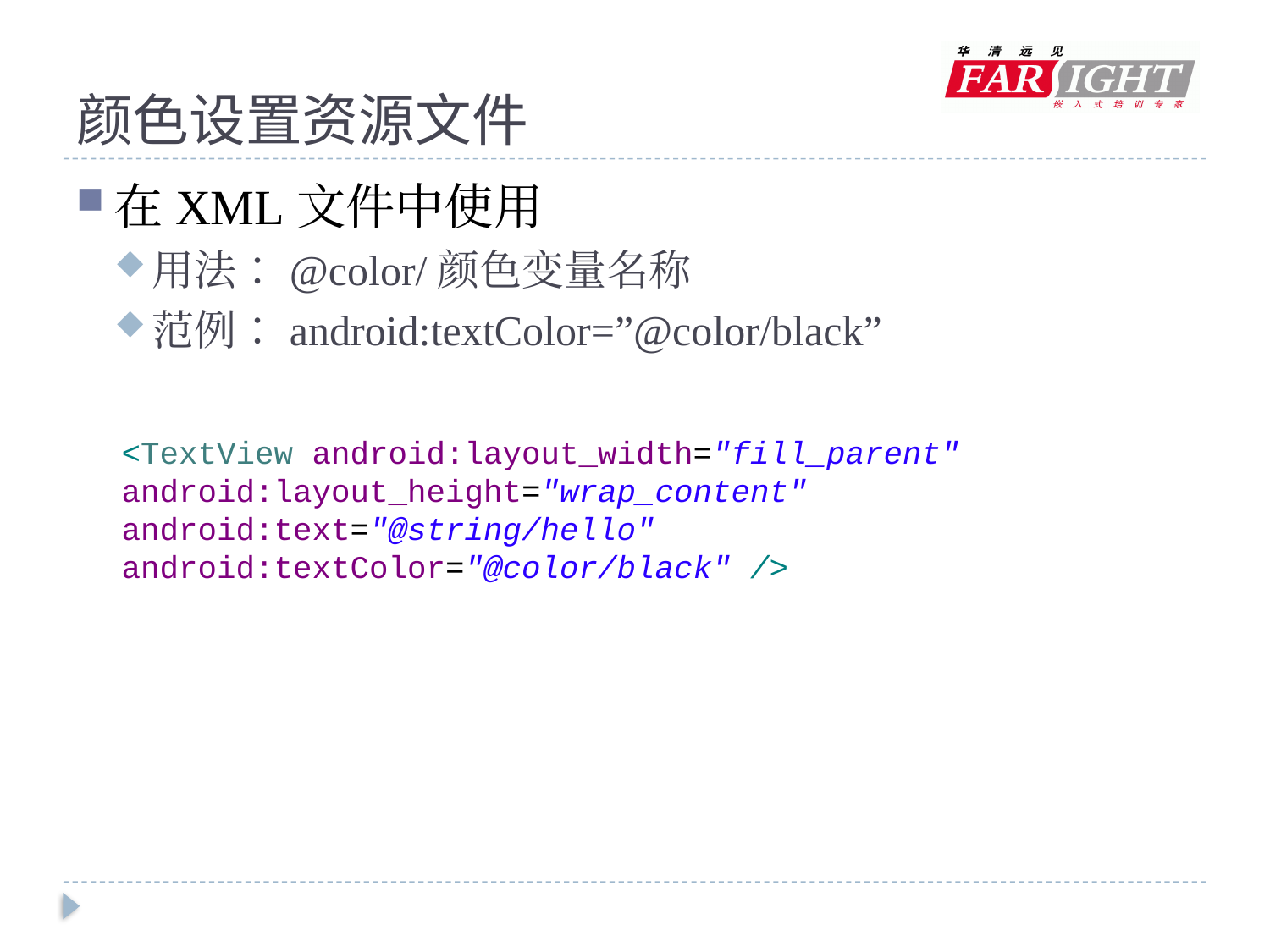

# 颜色设置资源文件
在XML文件中使用
用法：@color/颜色变量名称
范例：android:textColor=”@color/black”

<TextView android:layout_width="fill_parent"
android:layout_height="wrap_content"
android:text="@string/hello"
android:textColor="@color/black" />